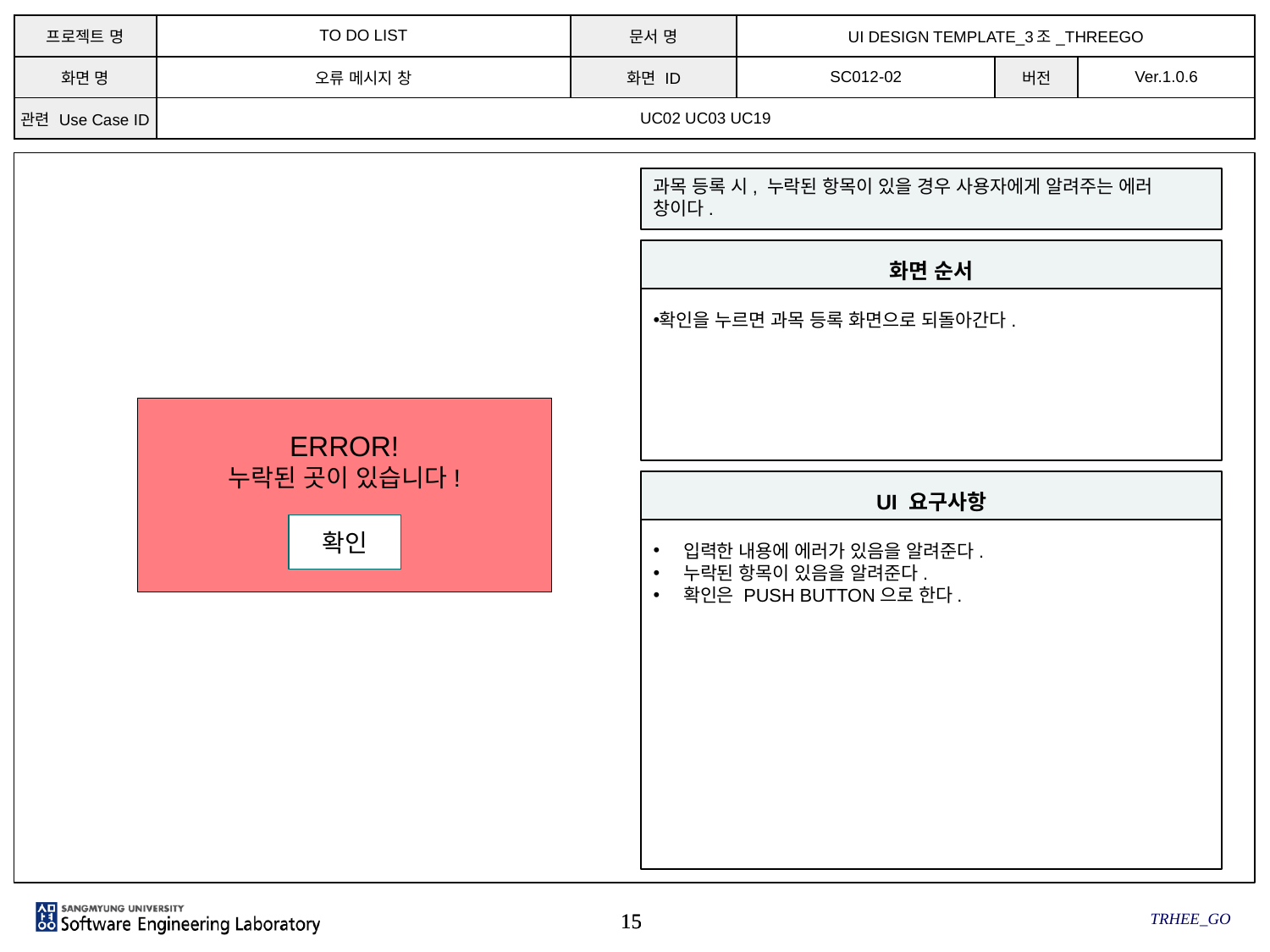

| 프로젝트 명 | TO DO LIST | 문서 명 | UI DESIGN TEMPLATE\_3조\_THREEGO |  |  |
| --- | --- | --- | --- | --- | --- |
| 화면 명 | 오류 메시지 창 | 화면 ID | SC012-02 | 버전 | Ver.1.0.6 |
| 관련 Use Case ID | UC02 UC03 UC19 |  |  |  |  |
과목 등록 시, 누락된 항목이 있을 경우 사용자에게 알려주는 에러
창이다.

화면 순서
확인을 누르면 과목 등록 화면으로 되돌아간다.

ERROR!
누락된 곳이 있습니다!
확인

UI 요구사항
입력한 내용에 에러가 있음을 알려준다.
누락된 항목이 있음을 알려준다.
확인은 PUSH BUTTON으로 한다.

TRHEE_GO